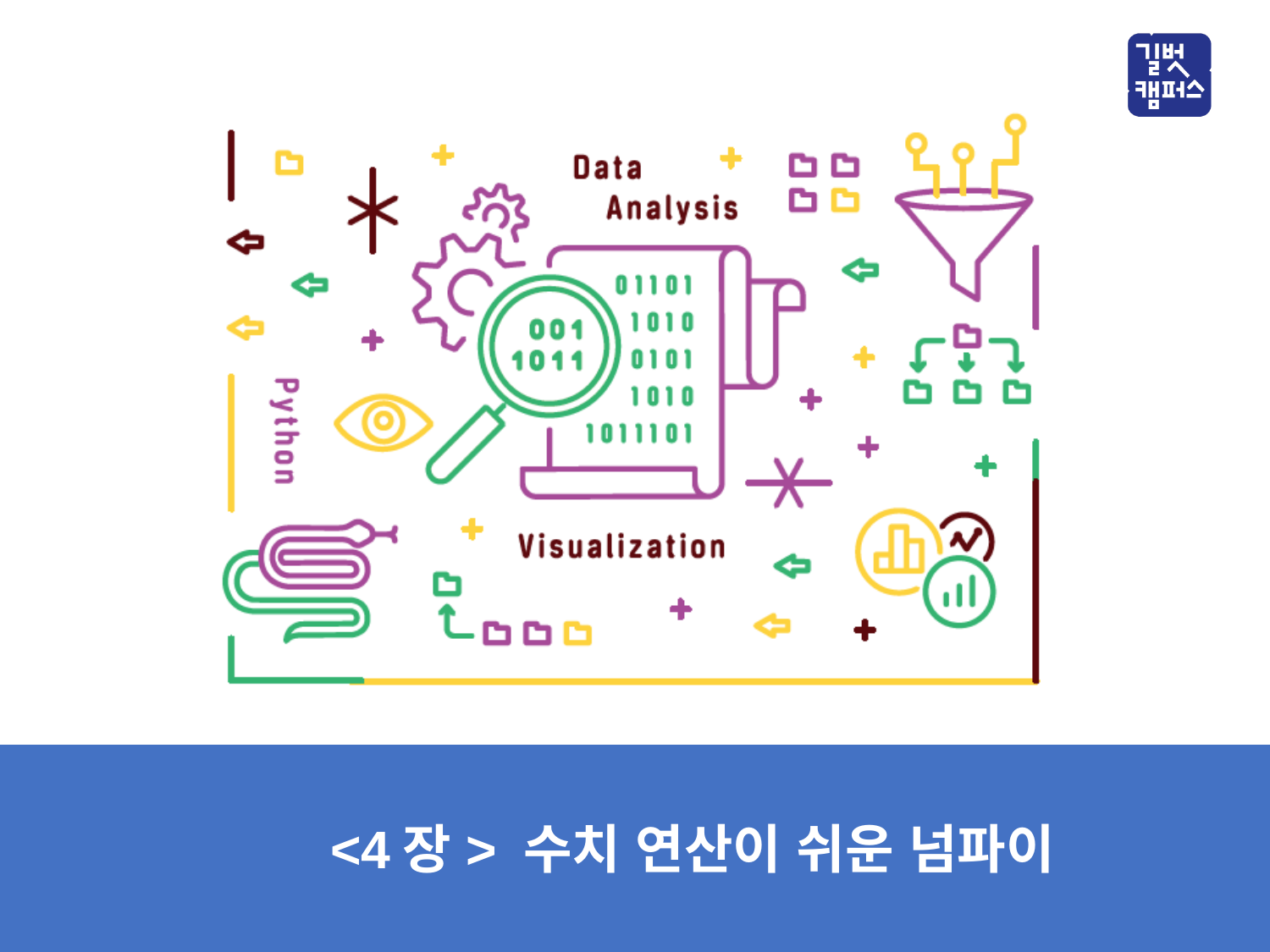

<4장> 수치 연산이 쉬운 넘파이
<1장> 전기의 기본 개념과 팅커캐드